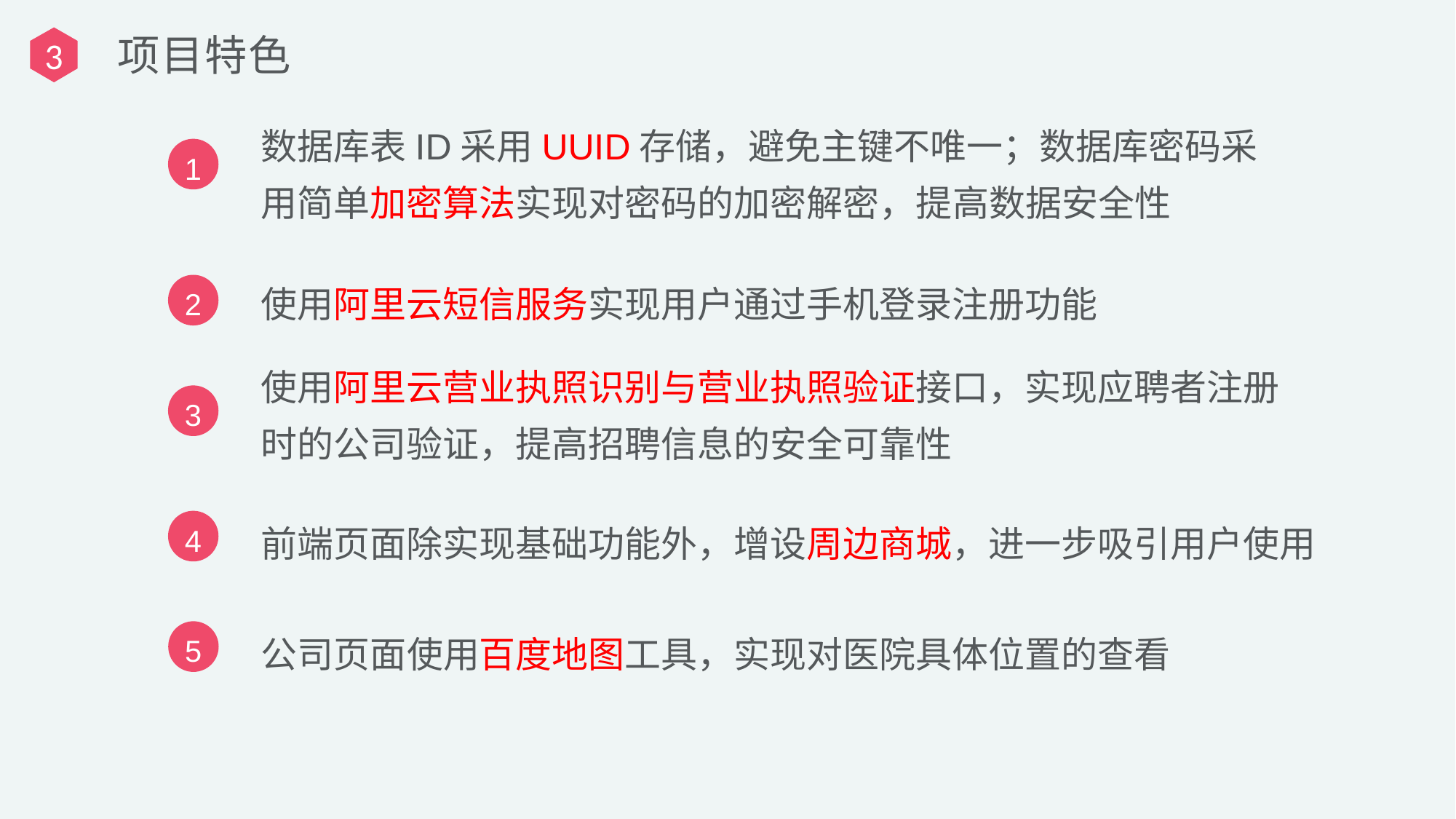

项目特色
3
数据库表ID采用UUID存储，避免主键不唯一；数据库密码采用简单加密算法实现对密码的加密解密，提高数据安全性
1
使用阿里云短信服务实现用户通过手机登录注册功能
2
使用阿里云营业执照识别与营业执照验证接口，实现应聘者注册时的公司验证，提高招聘信息的安全可靠性
3
前端页面除实现基础功能外，增设周边商城，进一步吸引用户使用
4
公司页面使用百度地图工具，实现对医院具体位置的查看
5